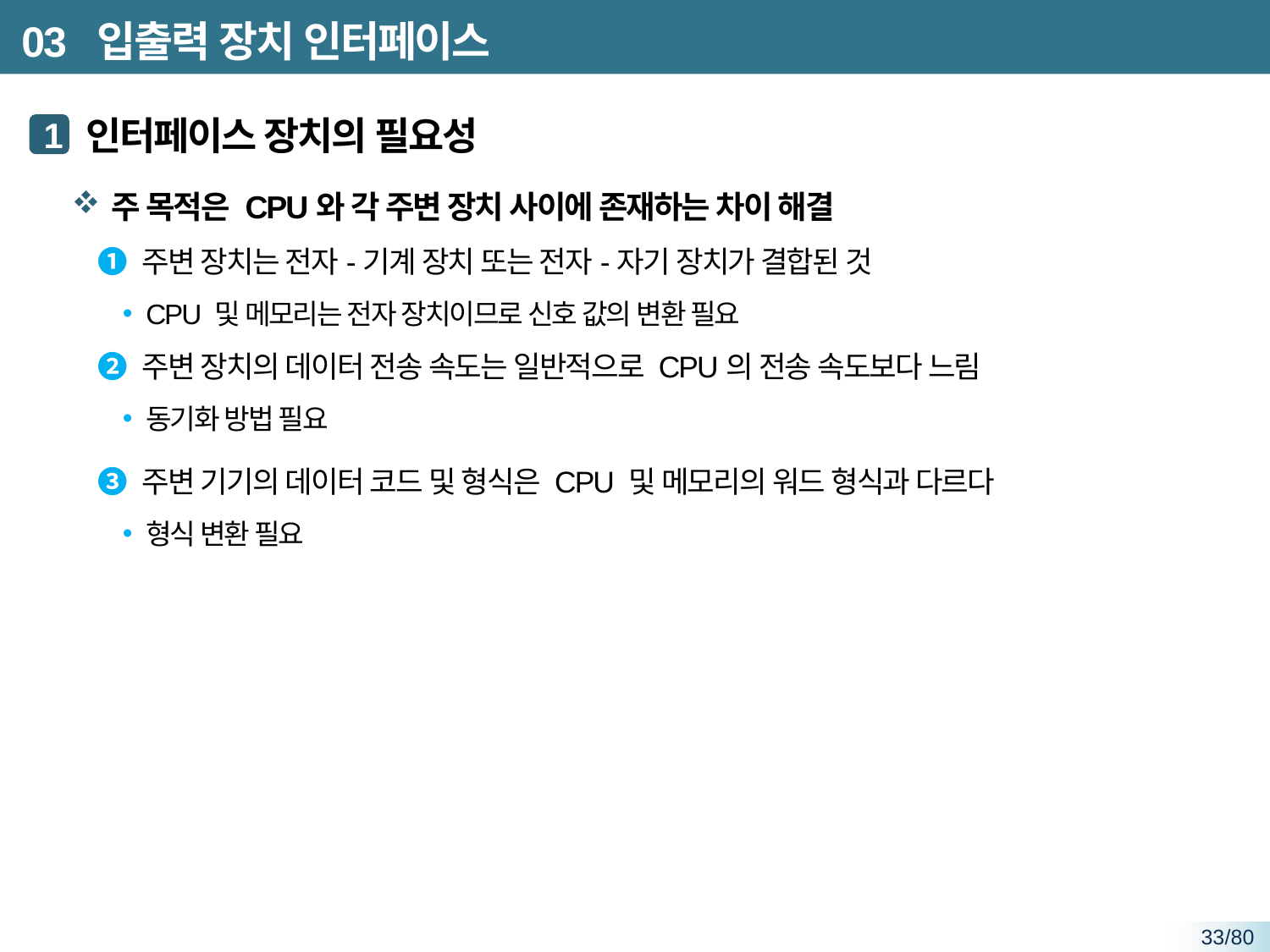

# 03  입출력 장치 인터페이스
   인터페이스 장치의 필요성
주 목적은 CPU와 각 주변 장치 사이에 존재하는 차이 해결
➊ 주변 장치는 전자-기계 장치 또는 전자-자기 장치가 결합된 것
CPU 및 메모리는 전자 장치이므로 신호 값의 변환 필요
➋ 주변 장치의 데이터 전송 속도는 일반적으로 CPU의 전송 속도보다 느림
동기화 방법 필요
➌ 주변 기기의 데이터 코드 및 형식은 CPU 및 메모리의 워드 형식과 다르다
형식 변환 필요
1